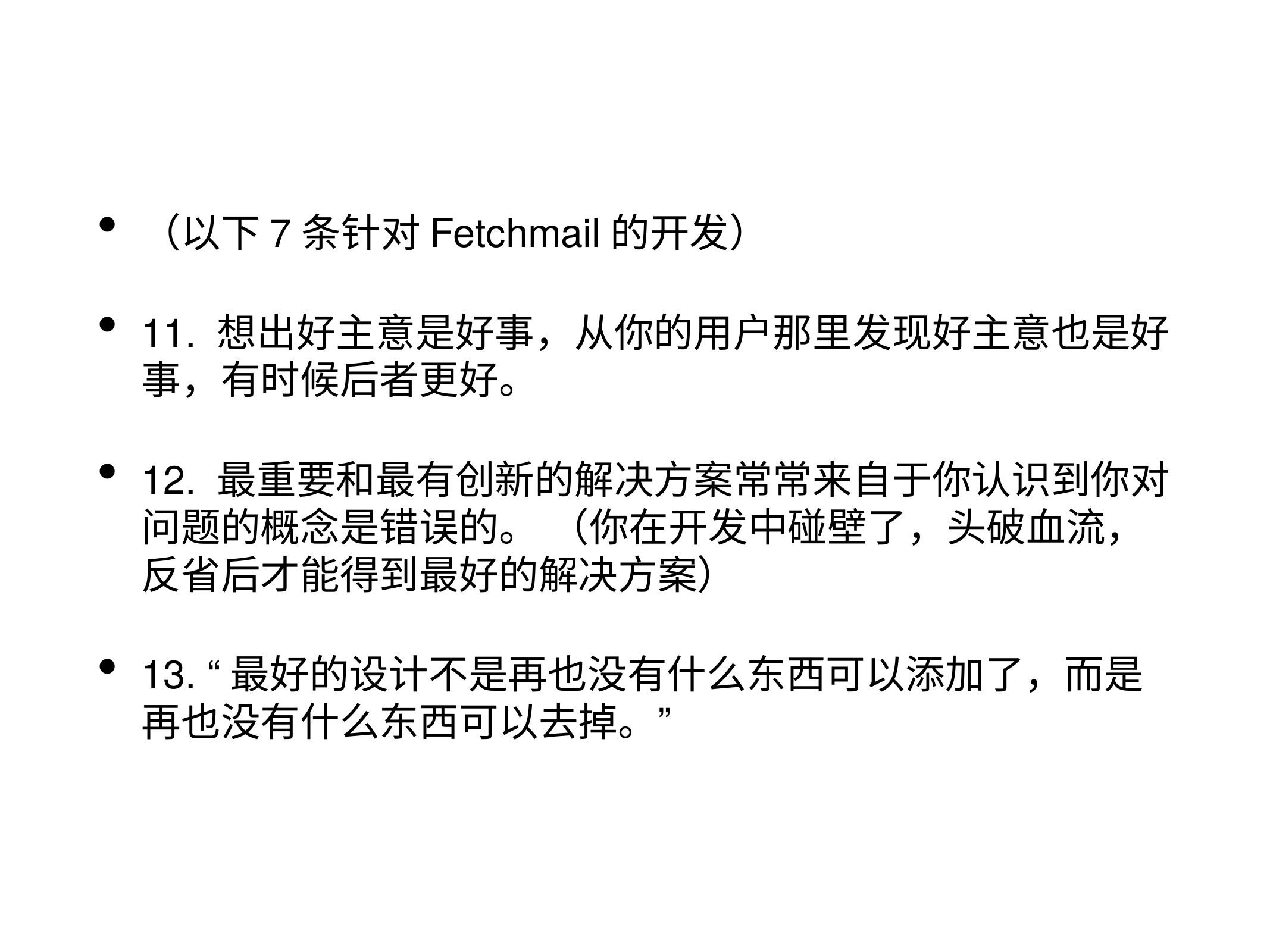

（以下7条针对Fetchmail的开发）
11. 想出好主意是好事，从你的用户那里发现好主意也是好事，有时候后者更好。
12. 最重要和最有创新的解决方案常常来自于你认识到你对问题的概念是错误的。 （你在开发中碰壁了，头破血流，反省后才能得到最好的解决方案）
13. “最好的设计不是再也没有什么东西可以添加了，而是再也没有什么东西可以去掉。”